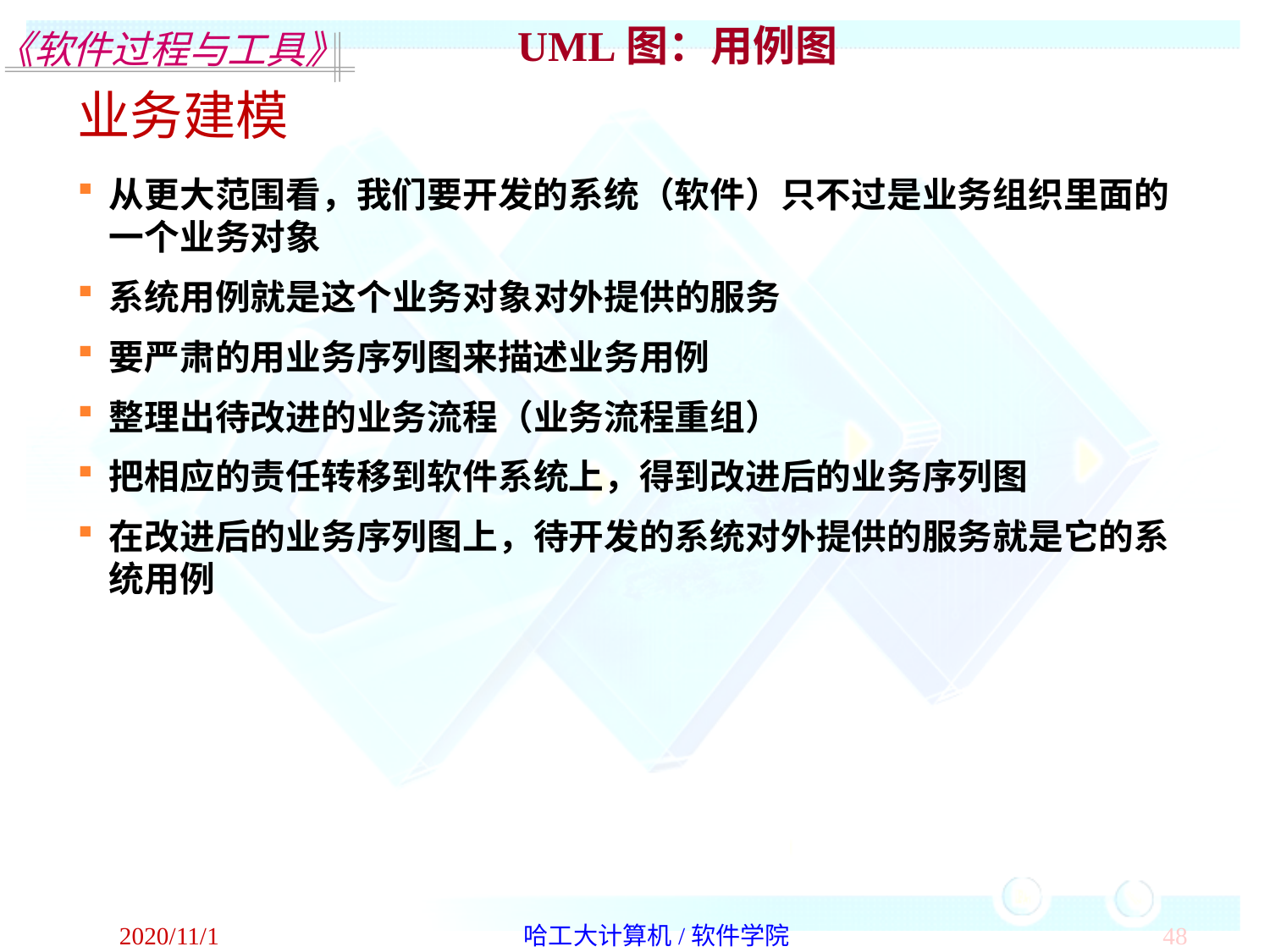

UML图：用例图
业务建模
从更大范围看，我们要开发的系统（软件）只不过是业务组织里面的一个业务对象
系统用例就是这个业务对象对外提供的服务
要严肃的用业务序列图来描述业务用例
整理出待改进的业务流程（业务流程重组）
把相应的责任转移到软件系统上，得到改进后的业务序列图
在改进后的业务序列图上，待开发的系统对外提供的服务就是它的系统用例